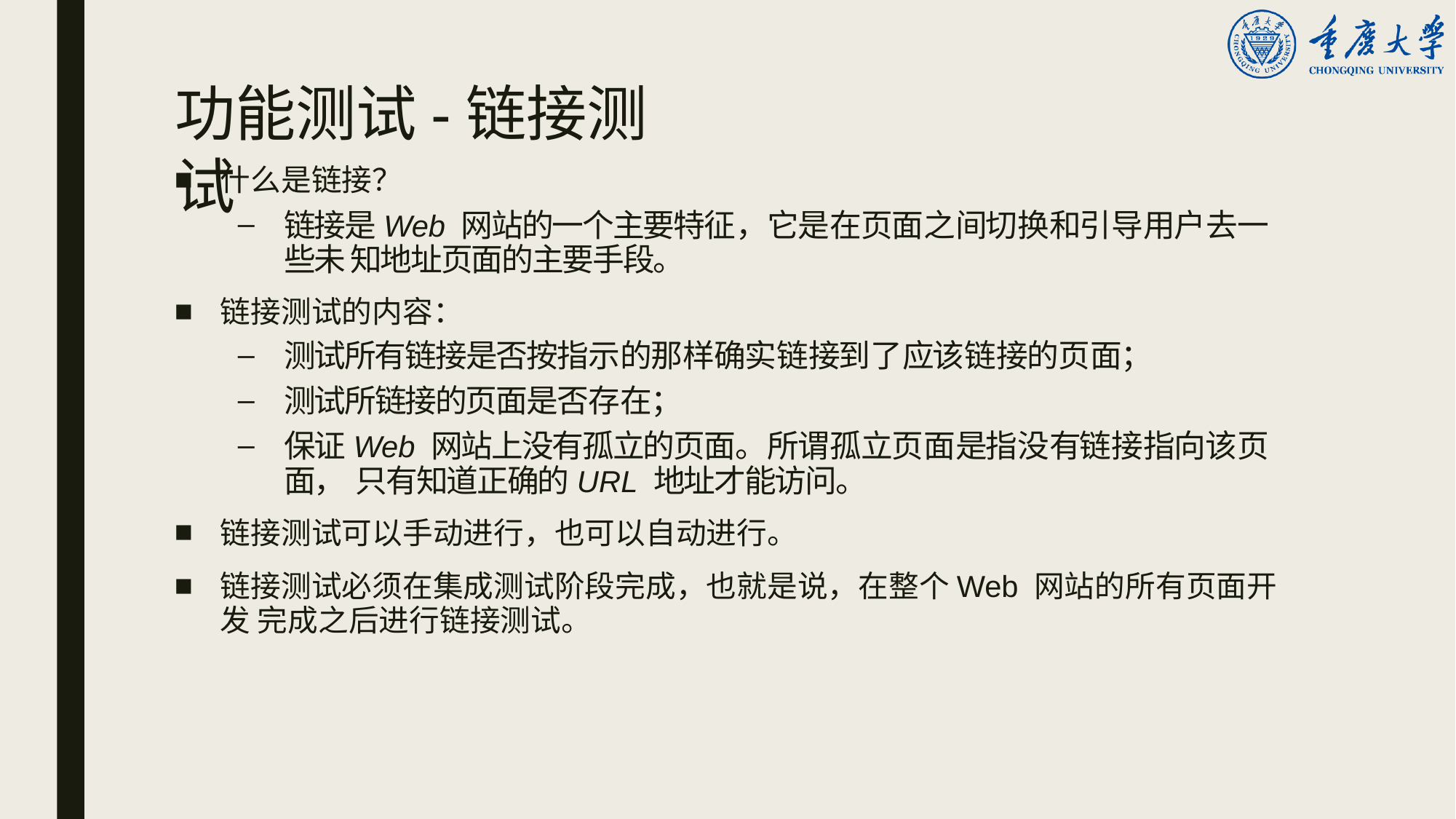

# 功能测试-链接测试
什么是链接？
链接是Web 网站的一个主要特征，它是在页面之间切换和引导用户去一些未 知地址页面的主要手段。
链接测试的内容：
测试所有链接是否按指示的那样确实链接到了应该链接的页面；
测试所链接的页面是否存在；
保证Web 网站上没有孤立的页面。所谓孤立页面是指没有链接指向该页面，  只有知道正确的URL 地址才能访问。
链接测试可以手动进行，也可以自动进行。
链接测试必须在集成测试阶段完成，也就是说，在整个Web 网站的所有页面开发 完成之后进行链接测试。